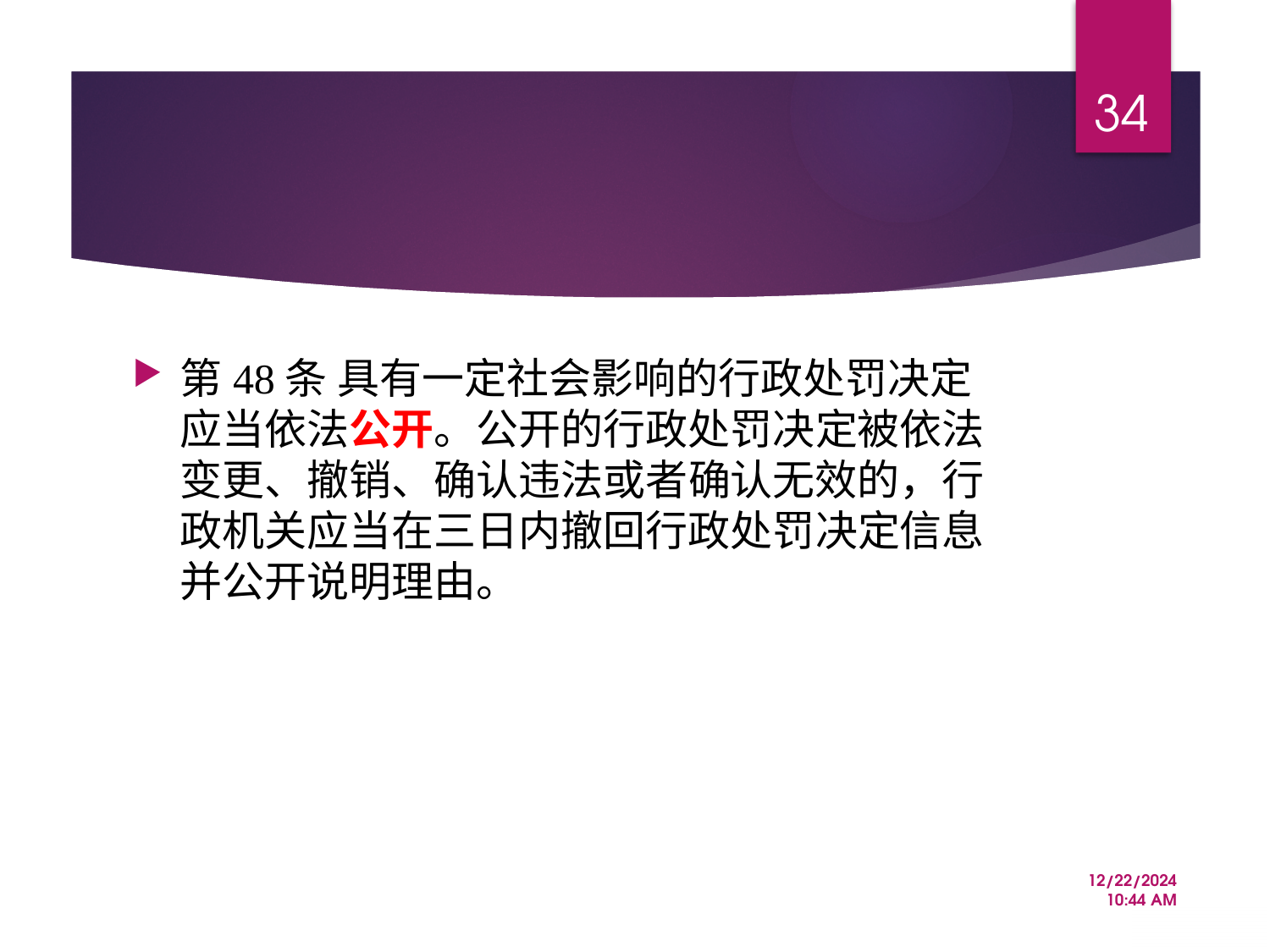

34
#
第48条 具有一定社会影响的行政处罚决定应当依法公开。公开的行政处罚决定被依法变更、撤销、确认违法或者确认无效的，行政机关应当在三日内撤回行政处罚决定信息并公开说明理由。
12/22/2024 10:44 AM